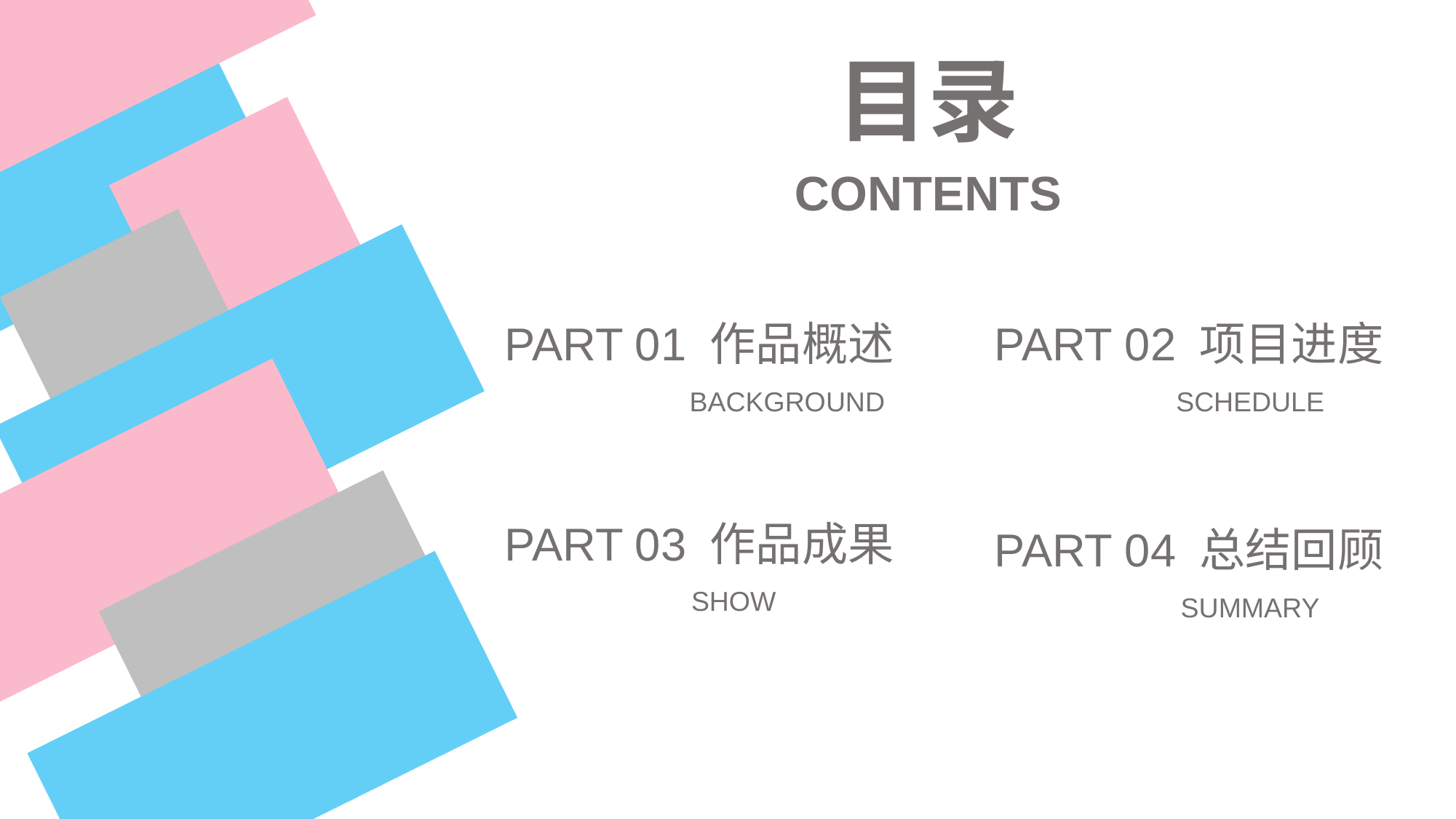

目录
CONTENTS

PART 01 作品概述
                       BACKGROUND

PART 02 项目进度
                SCHEDULE

PART 03 作品成果
         SHOW

PART 04 总结回顾
                SUMMARY